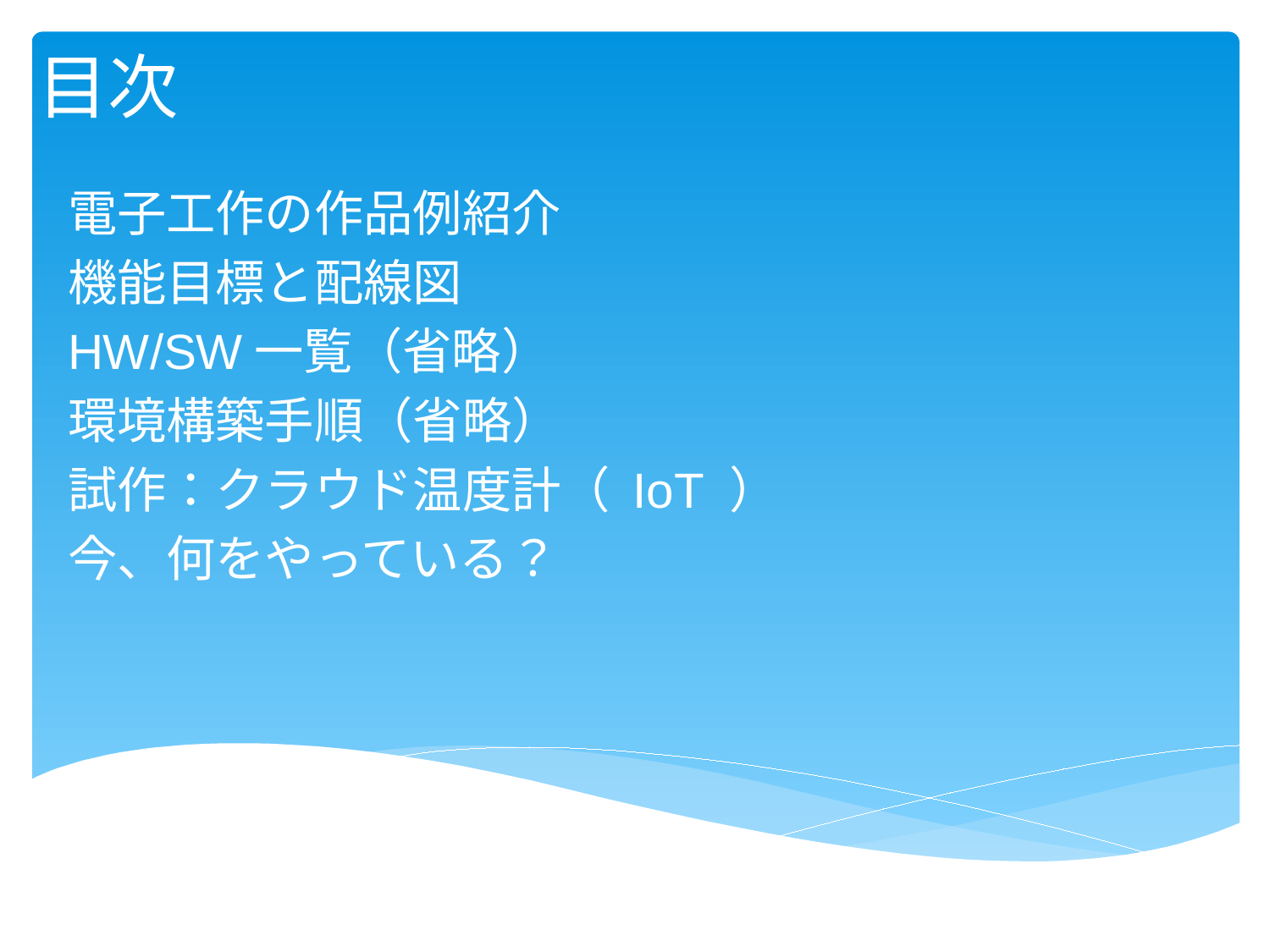

目次
電子工作の作品例紹介
機能目標と配線図
HW/SW一覧（省略）
環境構築手順（省略）
試作：クラウド温度計（ IoT ）
今、何をやっている？